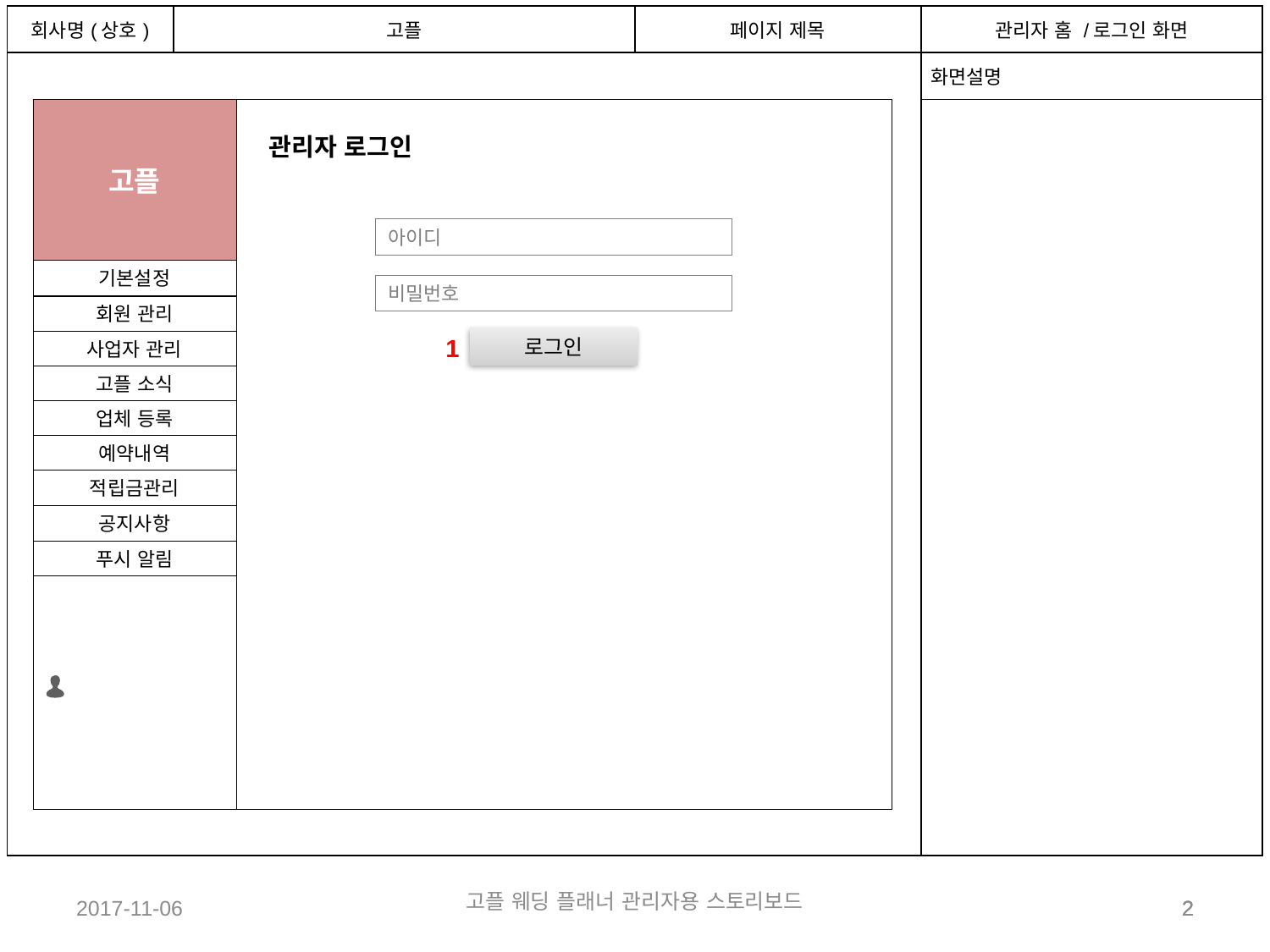

| 회사명(상호) | 고플 | 페이지 제목 | 관리자 홈 /로그인 화면 |
| --- | --- | --- | --- |
|  |  |  | 화면설명 |
|  |  |  |  |

고플
관리자 로그인
아이디
기본설정
비밀번호
회원 관리
1
로그인
사업자 관리
고플 소식
업체 등록
예약내역
적립금관리
공지사항

푸시 알림

고플 웨딩 플래너 관리자용 스토리보드
2017-11-06
2
2
2